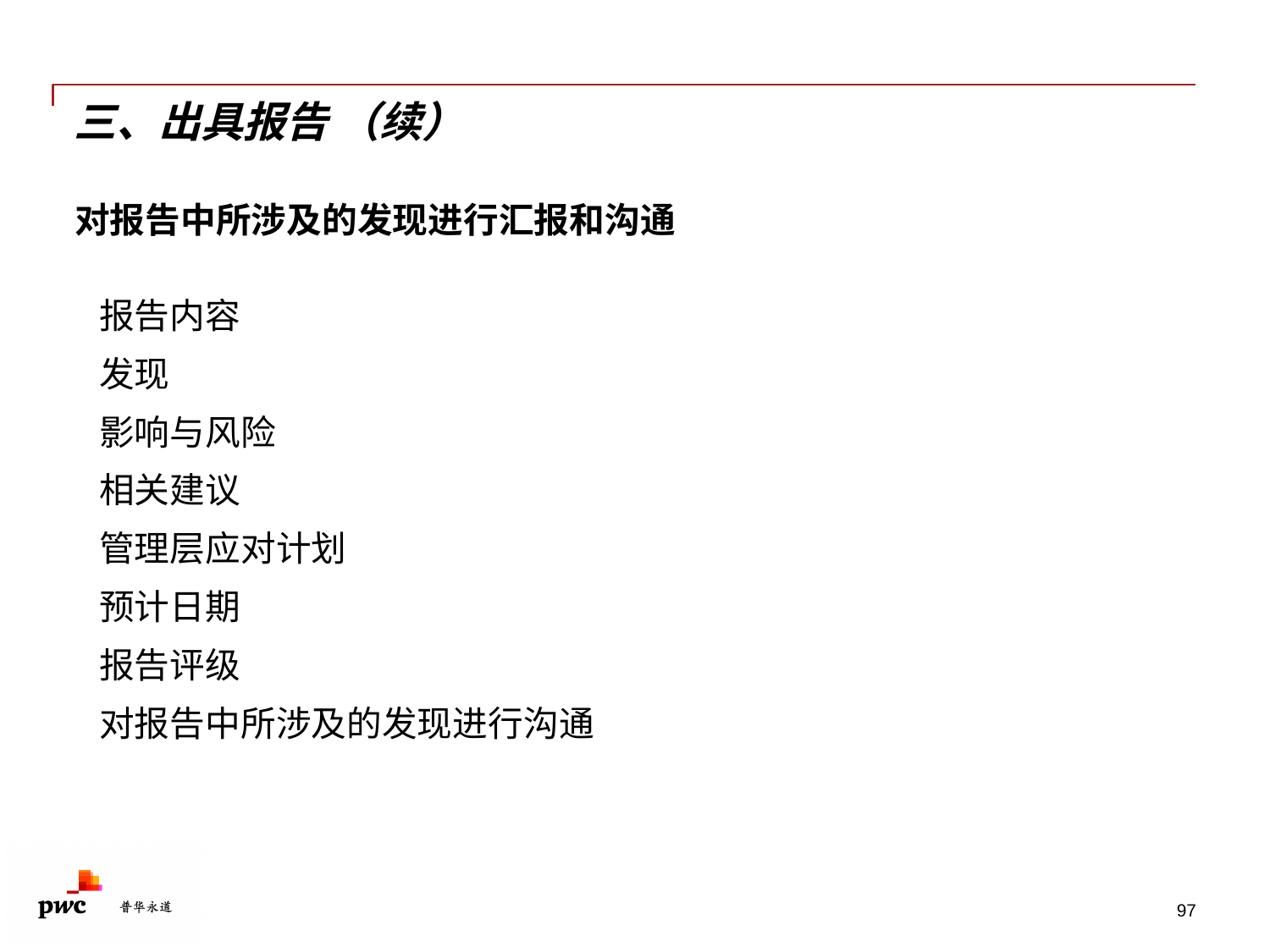

# 三、出具报告 （续）
对报告中所涉及的发现进行汇报和沟通
报告内容
发现
影响与风险
相关建议
管理层应对计划
预计日期
报告评级
对报告中所涉及的发现进行沟通
97